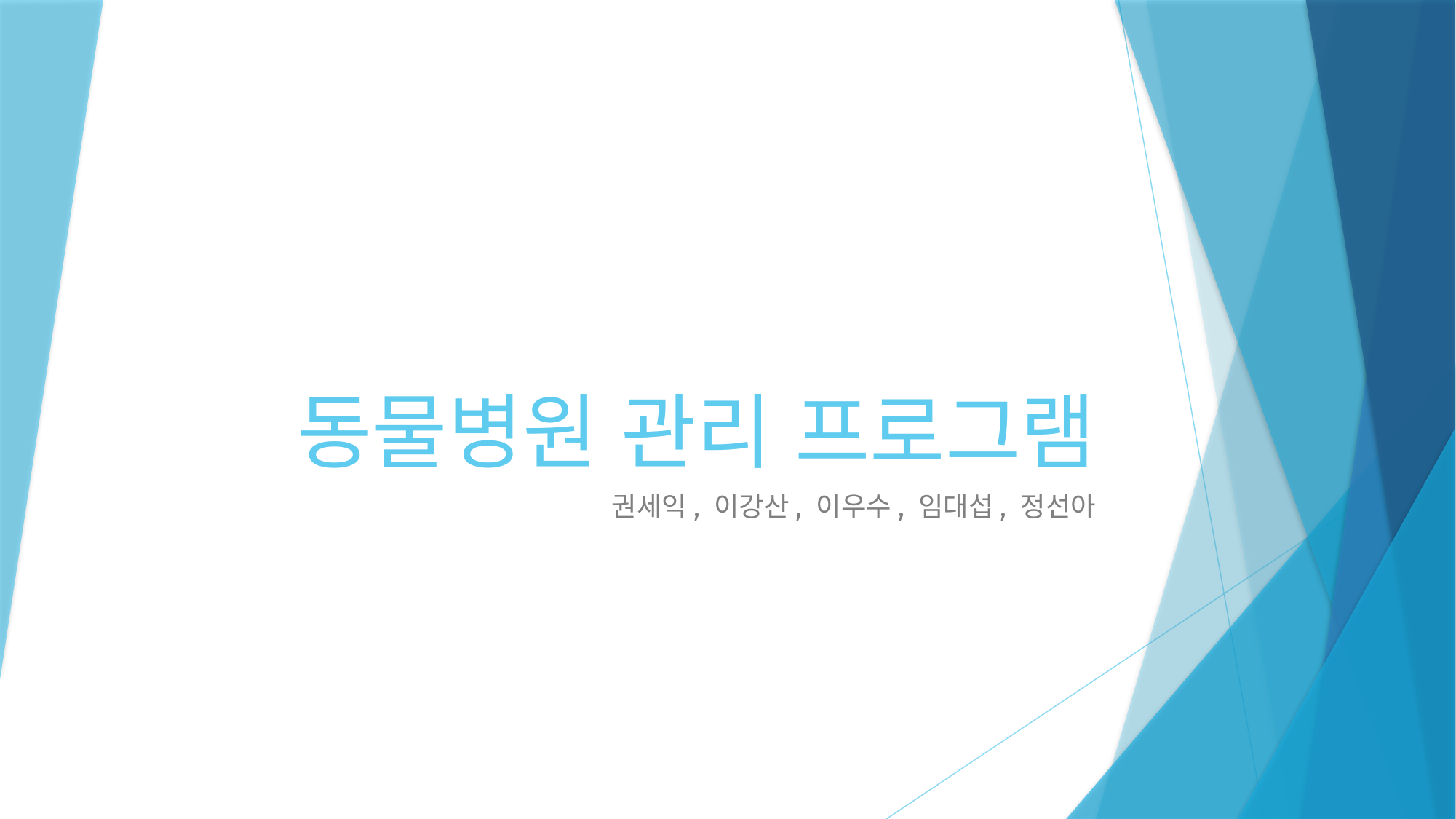

# 동물병원 관리 프로그램
권세익, 이강산, 이우수, 임대섭, 정선아